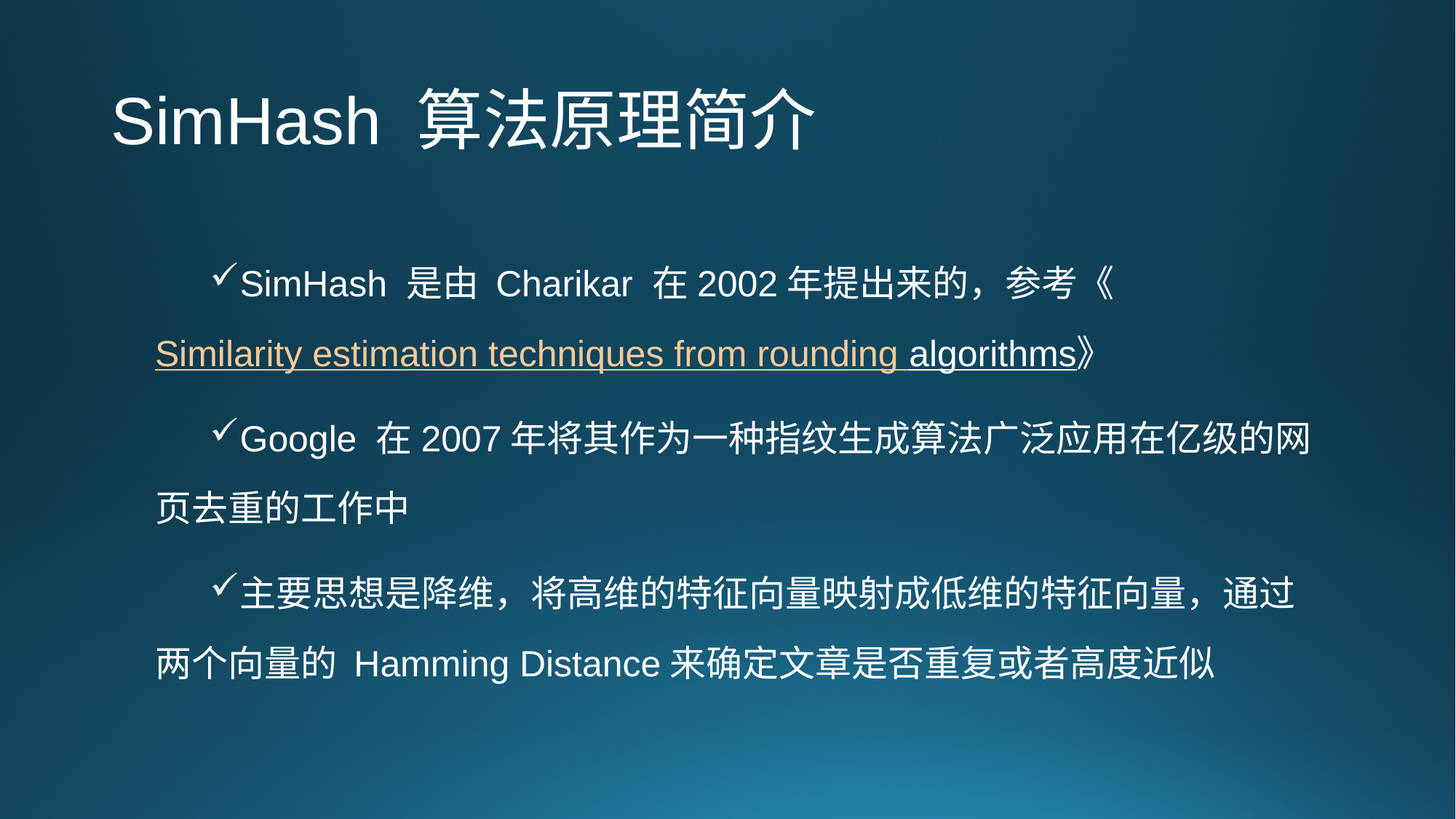

# SimHash 算法原理简介
SimHash 是由 Charikar 在2002年提出来的，参考《Similarity estimation techniques from rounding algorithms》
Google 在2007年将其作为一种指纹生成算法广泛应用在亿级的网页去重的工作中
主要思想是降维，将高维的特征向量映射成低维的特征向量，通过两个向量的 Hamming Distance来确定文章是否重复或者高度近似